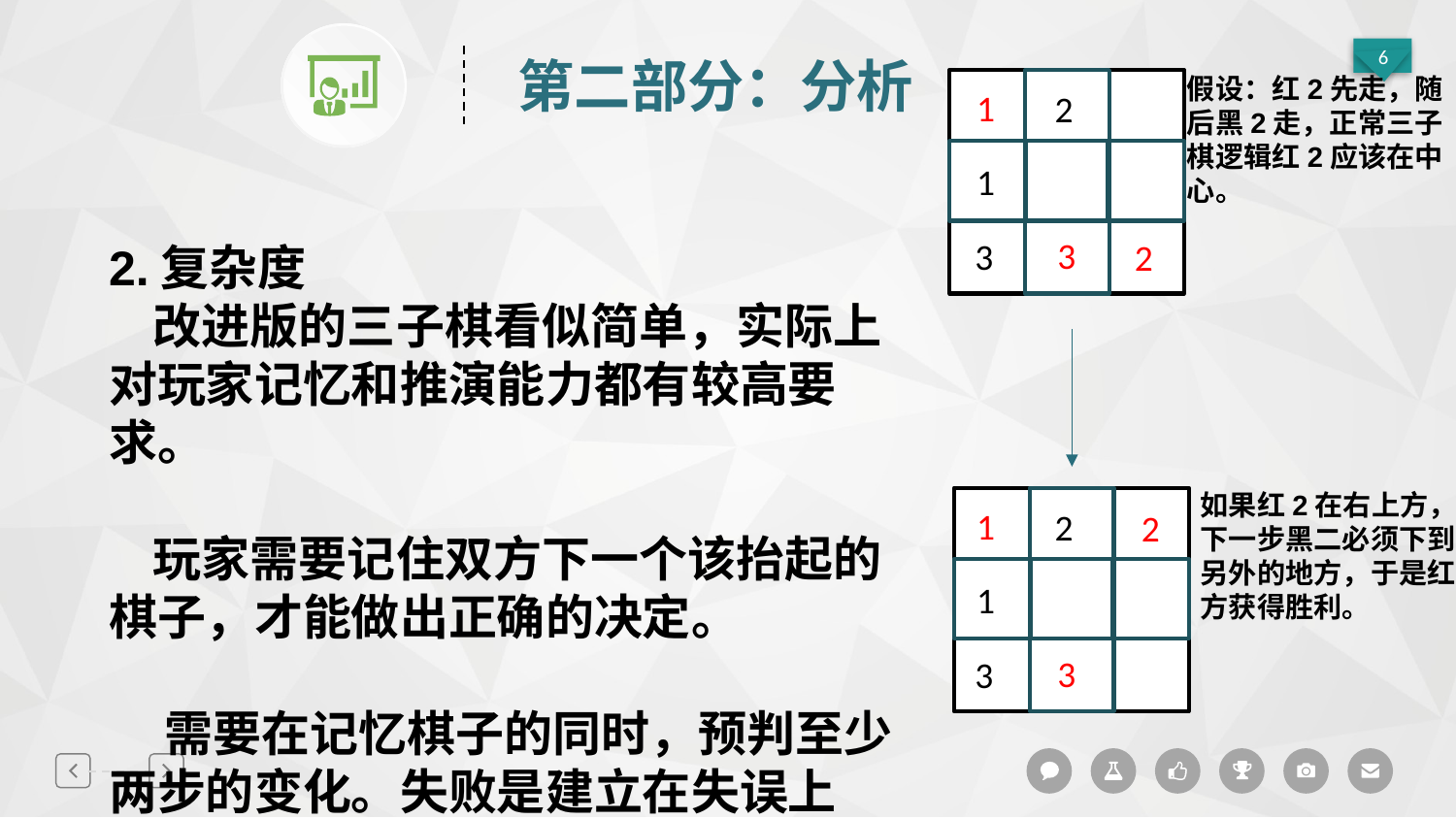

第二部分：分析

假设：红2先走，随后黑2走，正常三子棋逻辑红2应该在中心。
1
2
1
3
3
2
2.复杂度
   改进版的三子棋看似简单，实际上对玩家记忆和推演能力都有较高要求。

   玩家需要记住双方下一个该抬起的棋子，才能做出正确的决定。

    需要在记忆棋子的同时，预判至少两步的变化。失败是建立在失误上的。

如果红2在右上方，下一步黑二必须下到另外的地方，于是红方获得胜利。

1
2
2
1
3
3